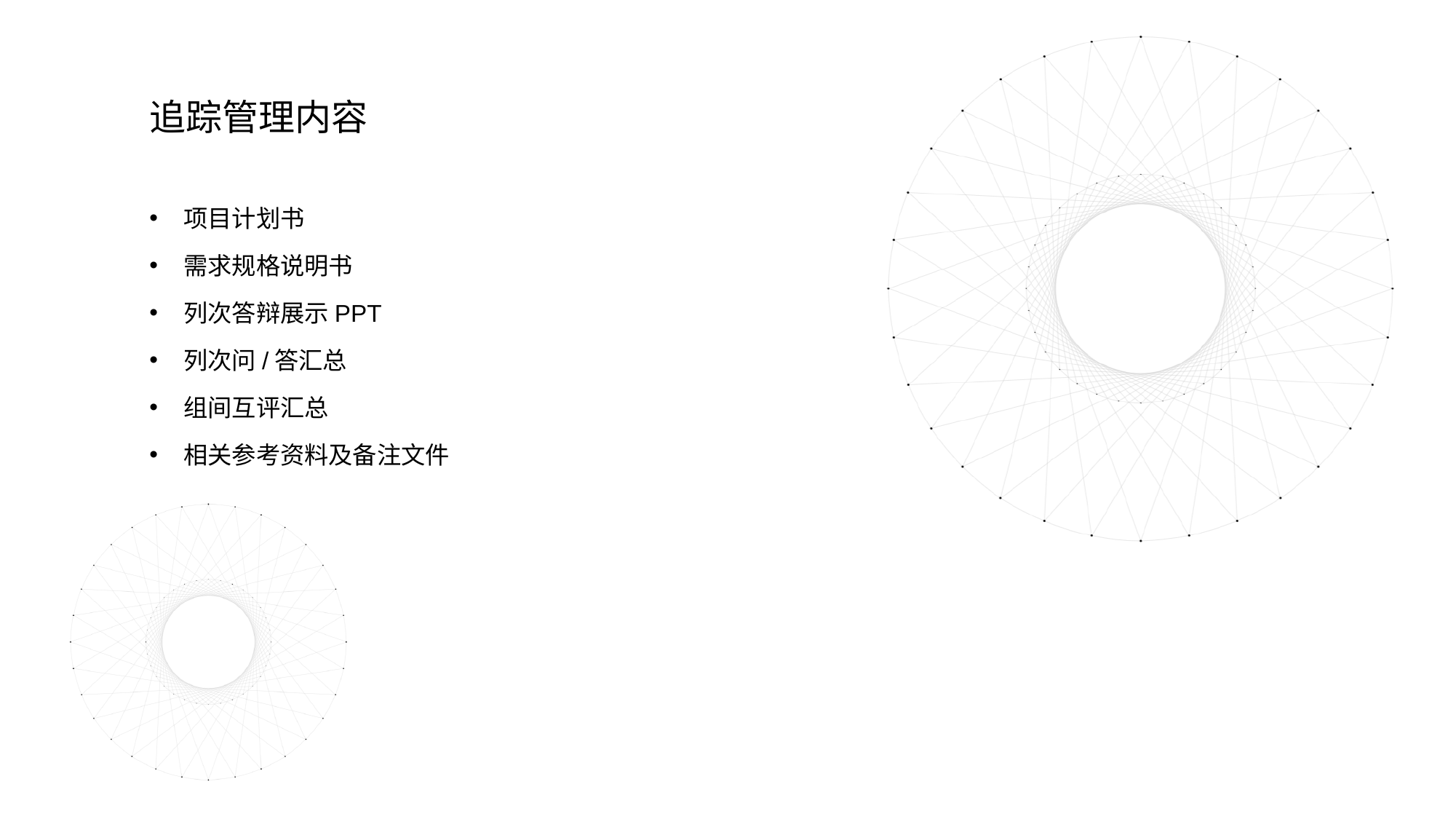

追踪管理内容
项目计划书
需求规格说明书
列次答辩展示PPT
列次问/答汇总
组间互评汇总
相关参考资料及备注文件